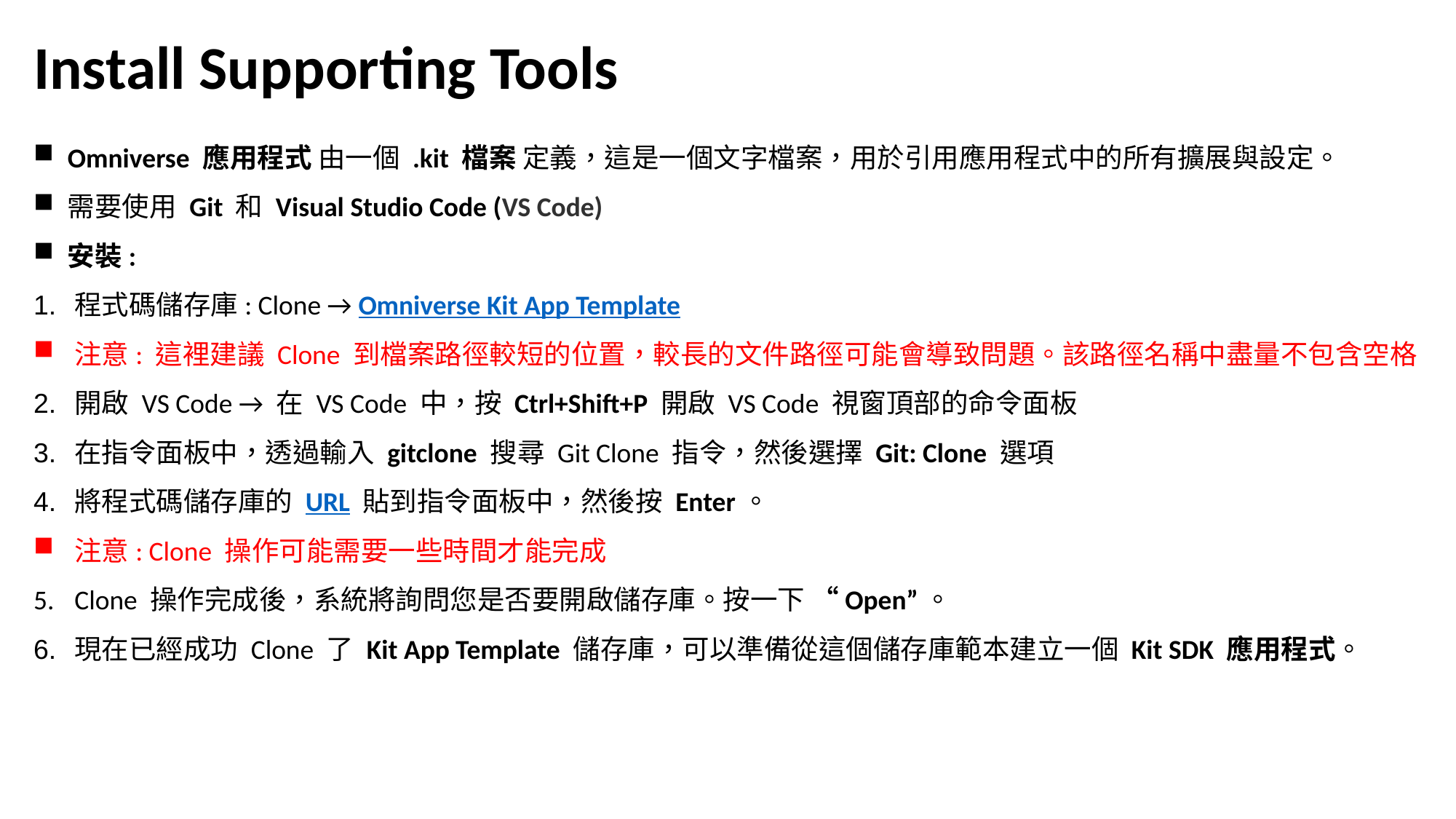

Install Supporting Tools
Omniverse 應用程式 由一個 .kit 檔案 定義，這是一個文字檔案，用於引用應用程式中的所有擴展與設定。
需要使用 Git 和 Visual Studio Code (VS Code)
安裝:
程式碼儲存庫: Clone → Omniverse Kit App Template
注意: 這裡建議 Clone 到檔案路徑較短的位置，較長的文件路徑可能會導致問題。該路徑名稱中盡量不包含空格
開啟 VS Code → 在 VS Code 中，按 Ctrl+Shift+P 開啟 VS Code 視窗頂部的命令面板
在指令面板中，透過輸入 gitclone 搜尋 Git Clone 指令，然後選擇 Git: Clone 選項
將程式碼儲存庫的 URL 貼到指令面板中，然後按 Enter。
注意: Clone 操作可能需要一些時間才能完成
Clone 操作完成後，系統將詢問您是否要開啟儲存庫。按一下 “Open”。
現在已經成功 Clone 了 Kit App Template 儲存庫，可以準備從這個儲存庫範本建立一個 Kit SDK 應用程式。